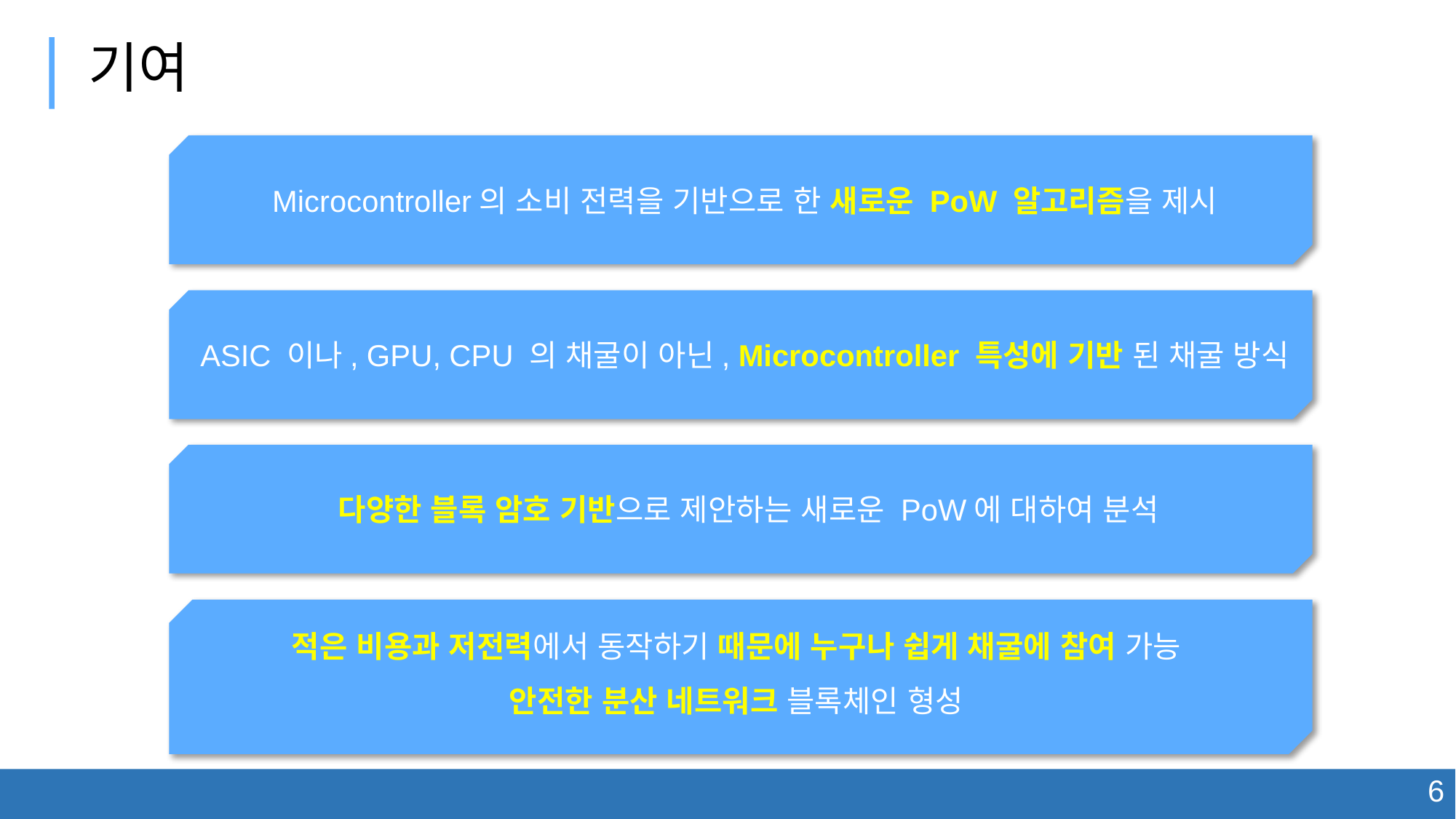

# 기여
 Microcontroller의 소비 전력을 기반으로 한 새로운 PoW 알고리즘을 제시
 ASIC 이나, GPU, CPU 의 채굴이 아닌, Microcontroller 특성에 기반 된 채굴 방식
 다양한 블록 암호 기반으로 제안하는 새로운 PoW에 대하여 분석
적은 비용과 저전력에서 동작하기 때문에 누구나 쉽게 채굴에 참여 가능
안전한 분산 네트워크 블록체인 형성